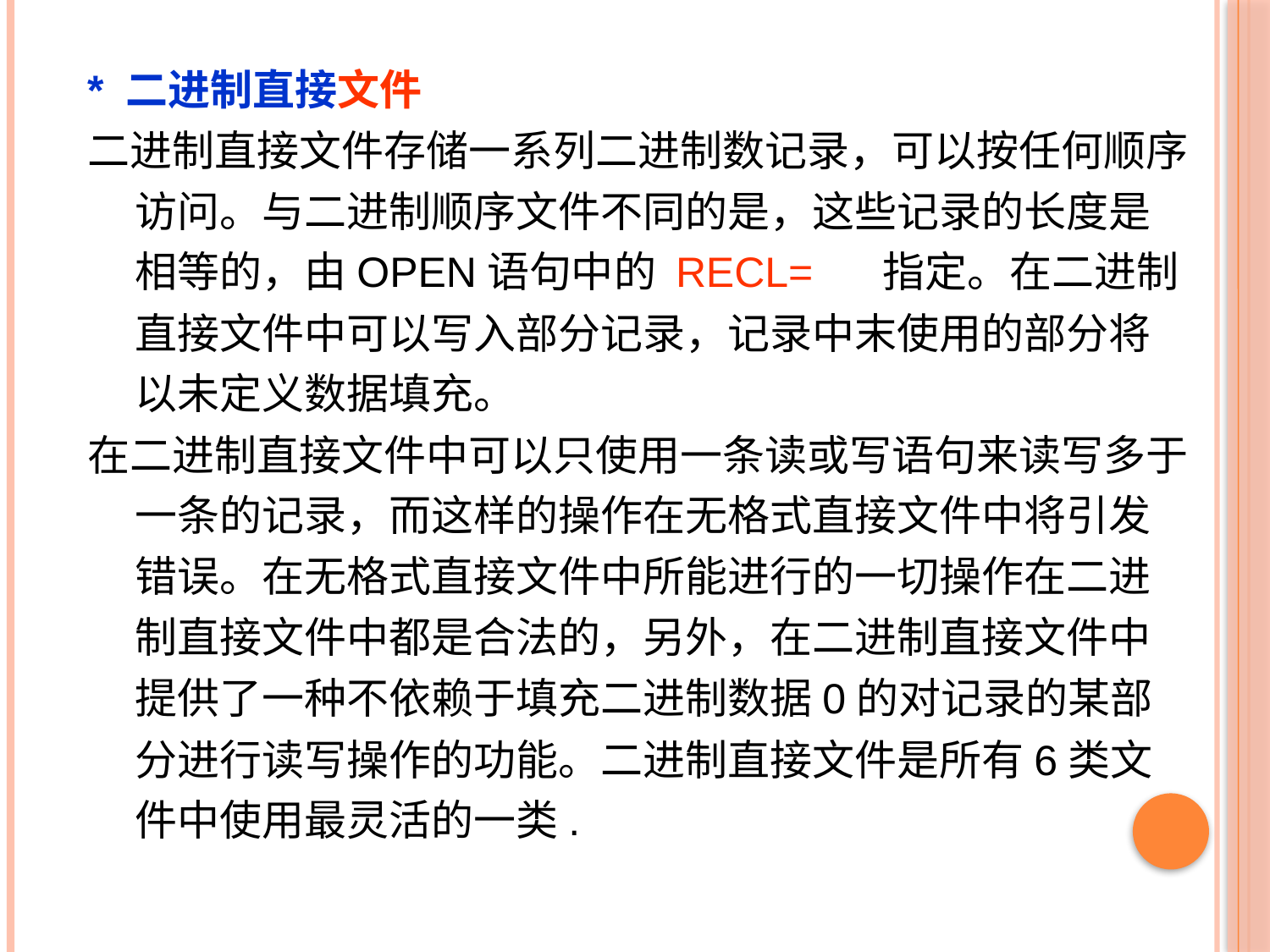

* 二进制直接文件
二进制直接文件存储一系列二进制数记录，可以按任何顺序访问。与二进制顺序文件不同的是，这些记录的长度是相等的，由OPEN语句中的 RECL=     指定。在二进制直接文件中可以写入部分记录，记录中末使用的部分将以未定义数据填充。
在二进制直接文件中可以只使用一条读或写语句来读写多于一条的记录，而这样的操作在无格式直接文件中将引发错误。在无格式直接文件中所能进行的一切操作在二进制直接文件中都是合法的，另外，在二进制直接文件中提供了一种不依赖于填充二进制数据0的对记录的某部分进行读写操作的功能。二进制直接文件是所有6类文件中使用最灵活的一类.